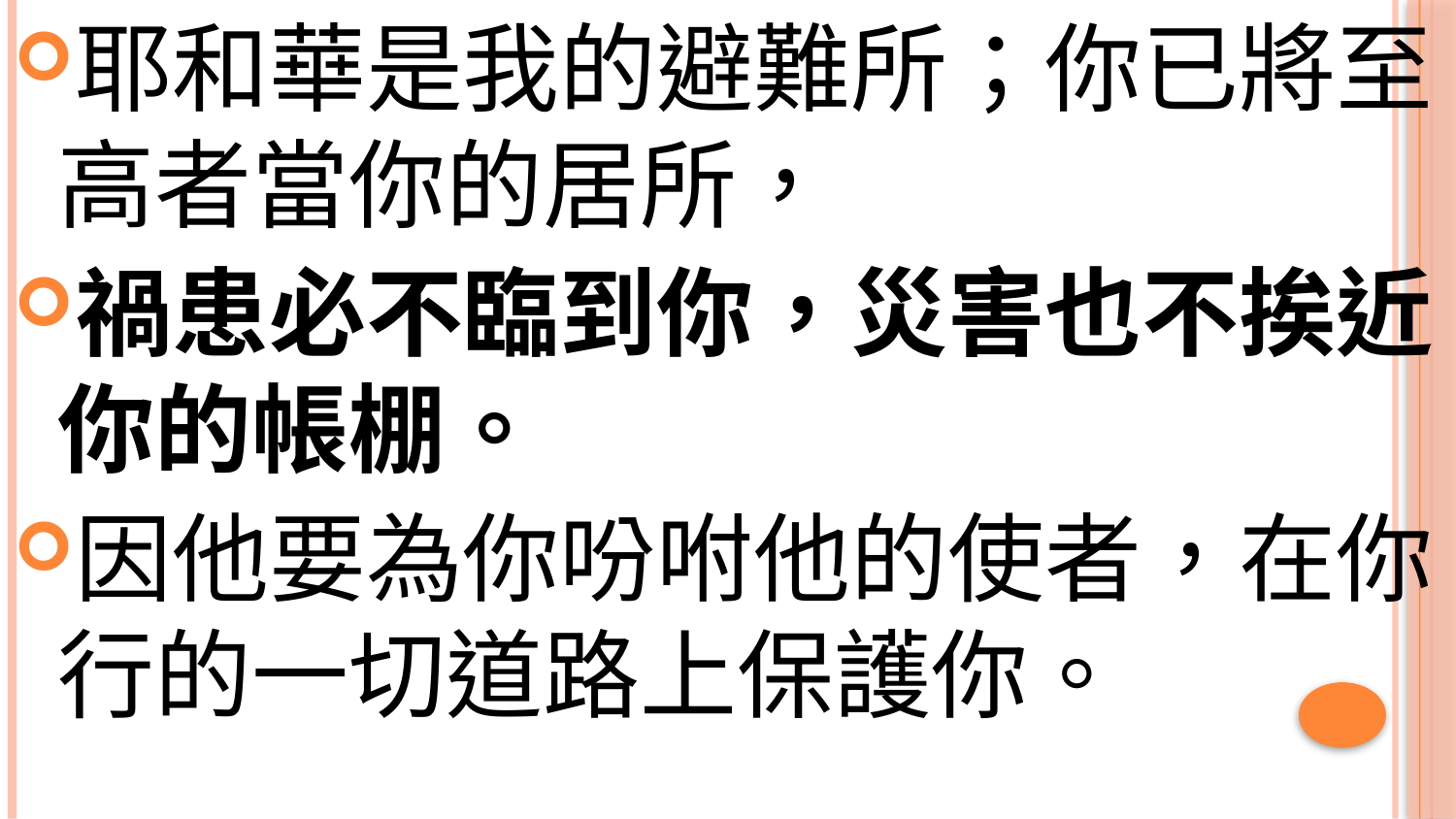

耶和華是我的避難所；你已將至高者當你的居所，
禍患必不臨到你，災害也不挨近你的帳棚。
因他要為你吩咐他的使者，在你行的一切道路上保護你。